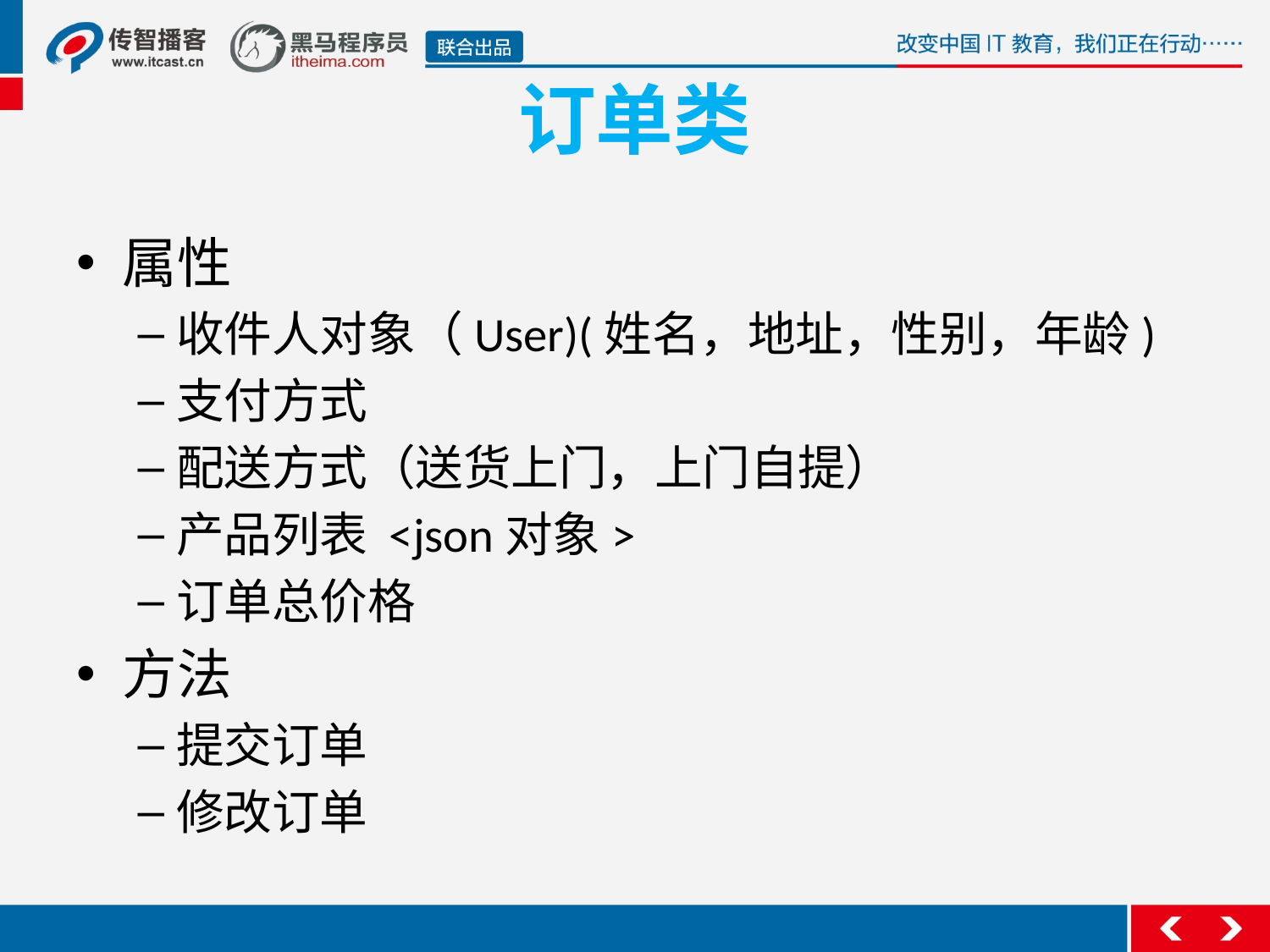

# 订单类
属性
收件人对象（User)(姓名，地址，性别，年龄)
支付方式
配送方式（送货上门，上门自提）
产品列表 <json对象>
订单总价格
方法
提交订单
修改订单